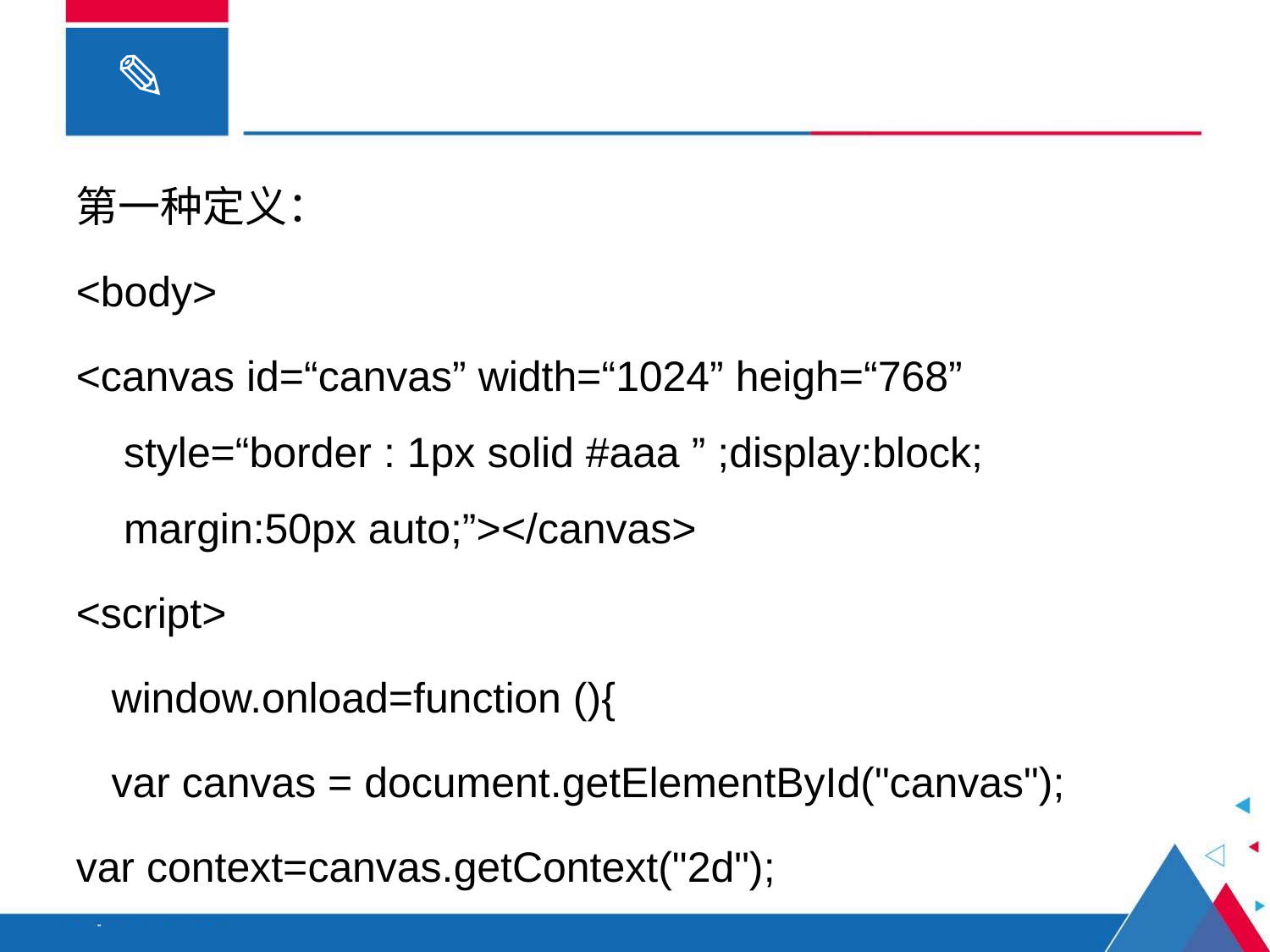

第一种定义：
<body>
<canvas id=“canvas” width=“1024” heigh=“768” style=“border : 1px solid #aaa ” ;display:block; margin:50px auto;”></canvas>
<script>
   window.onload=function (){
   var canvas = document.getElementById("canvas");
var context=canvas.getContext("2d");